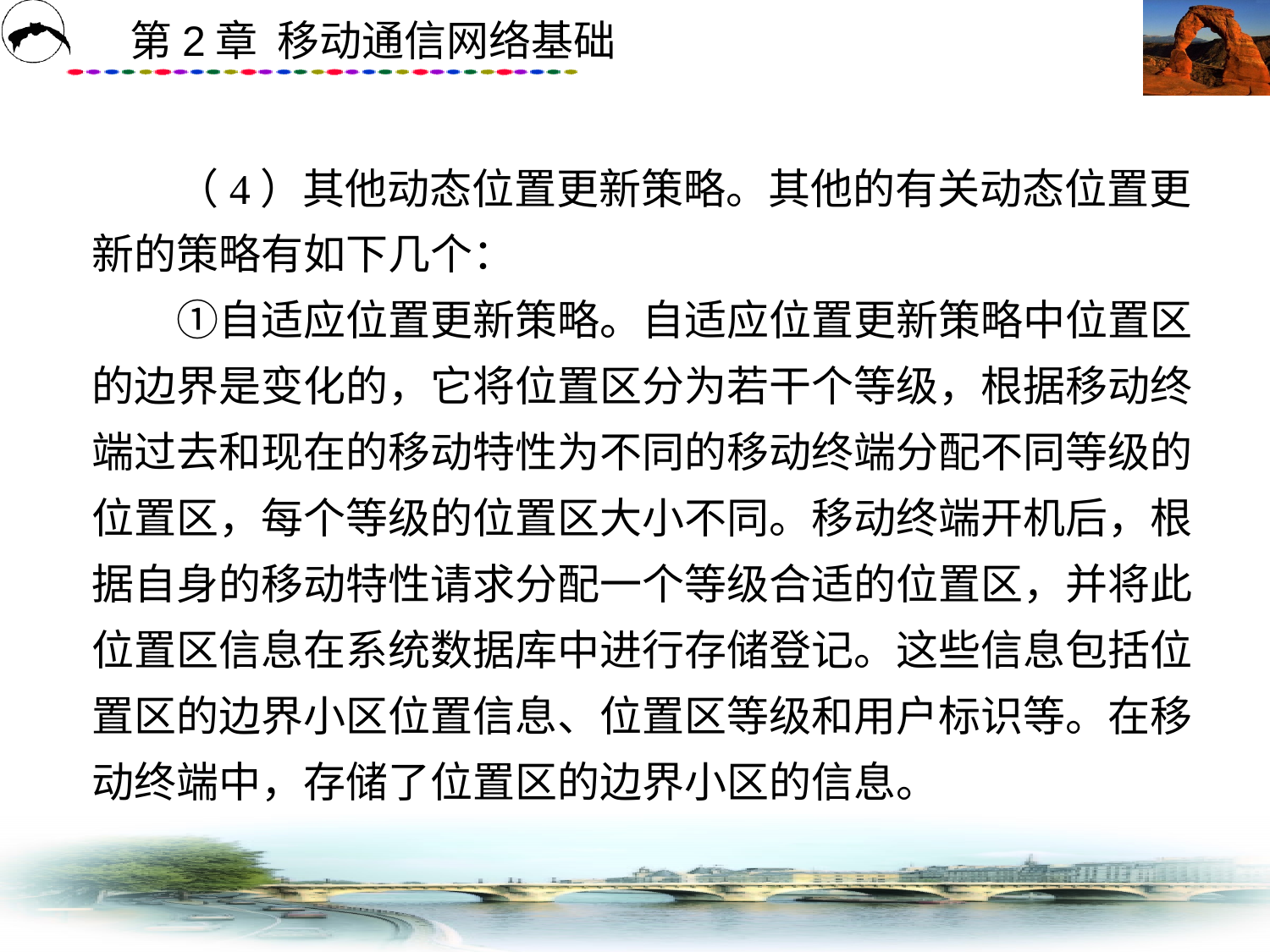

# （4）其他动态位置更新策略。其他的有关动态位置更新的策略有如下几个： 　　①自适应位置更新策略。自适应位置更新策略中位置区的边界是变化的，它将位置区分为若干个等级，根据移动终端过去和现在的移动特性为不同的移动终端分配不同等级的位置区，每个等级的位置区大小不同。移动终端开机后，根据自身的移动特性请求分配一个等级合适的位置区，并将此位置区信息在系统数据库中进行存储登记。这些信息包括位置区的边界小区位置信息、位置区等级和用户标识等。在移动终端中，存储了位置区的边界小区的信息。